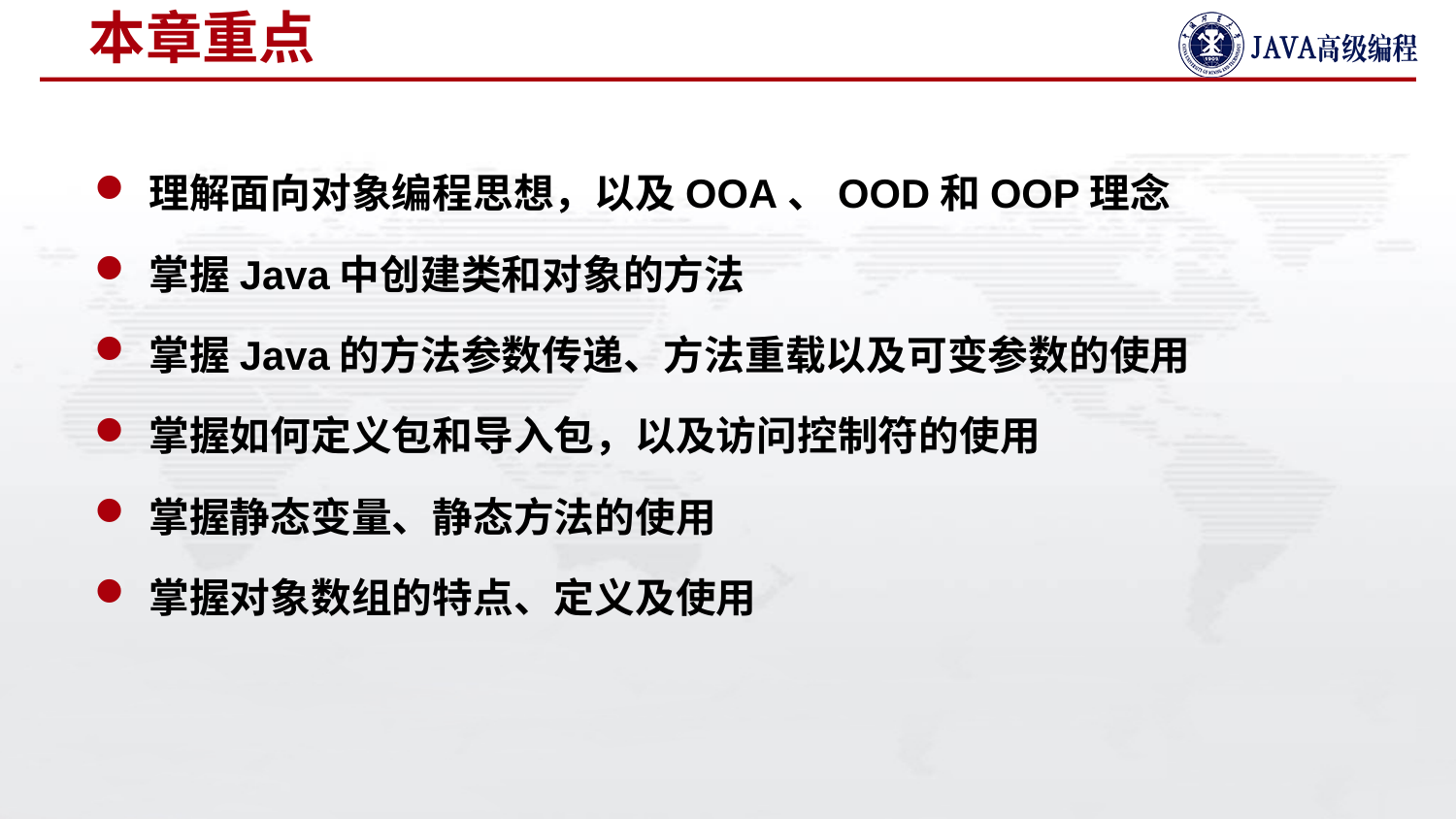

# 本章重点
理解面向对象编程思想，以及OOA、OOD和OOP理念
掌握Java中创建类和对象的方法
掌握Java的方法参数传递、方法重载以及可变参数的使用
掌握如何定义包和导入包，以及访问控制符的使用
掌握静态变量、静态方法的使用
掌握对象数组的特点、定义及使用